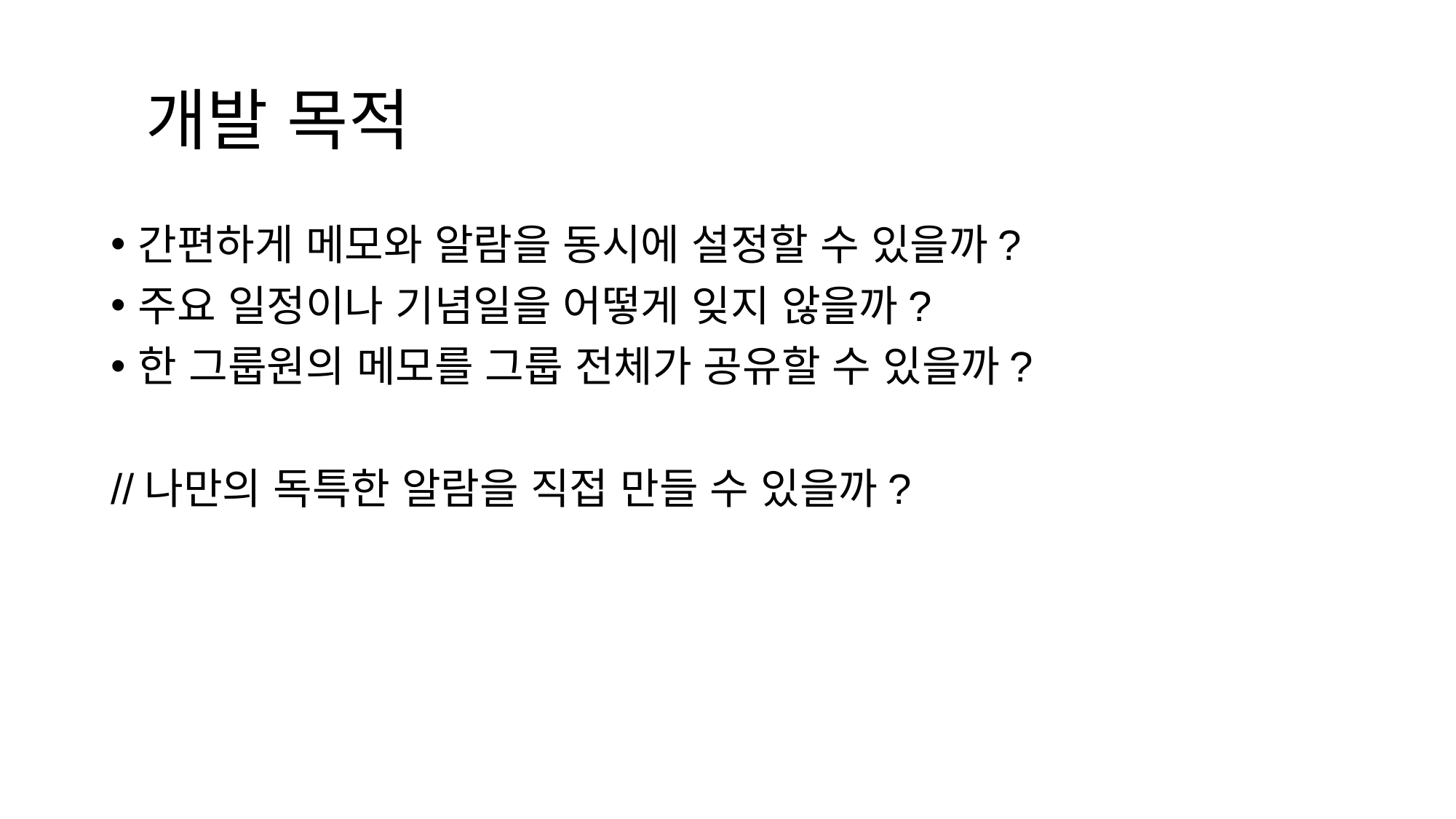

# 개발 목적
간편하게 메모와 알람을 동시에 설정할 수 있을까?
주요 일정이나 기념일을 어떻게 잊지 않을까?
한 그룹원의 메모를 그룹 전체가 공유할 수 있을까?

//나만의 독특한 알람을 직접 만들 수 있을까?